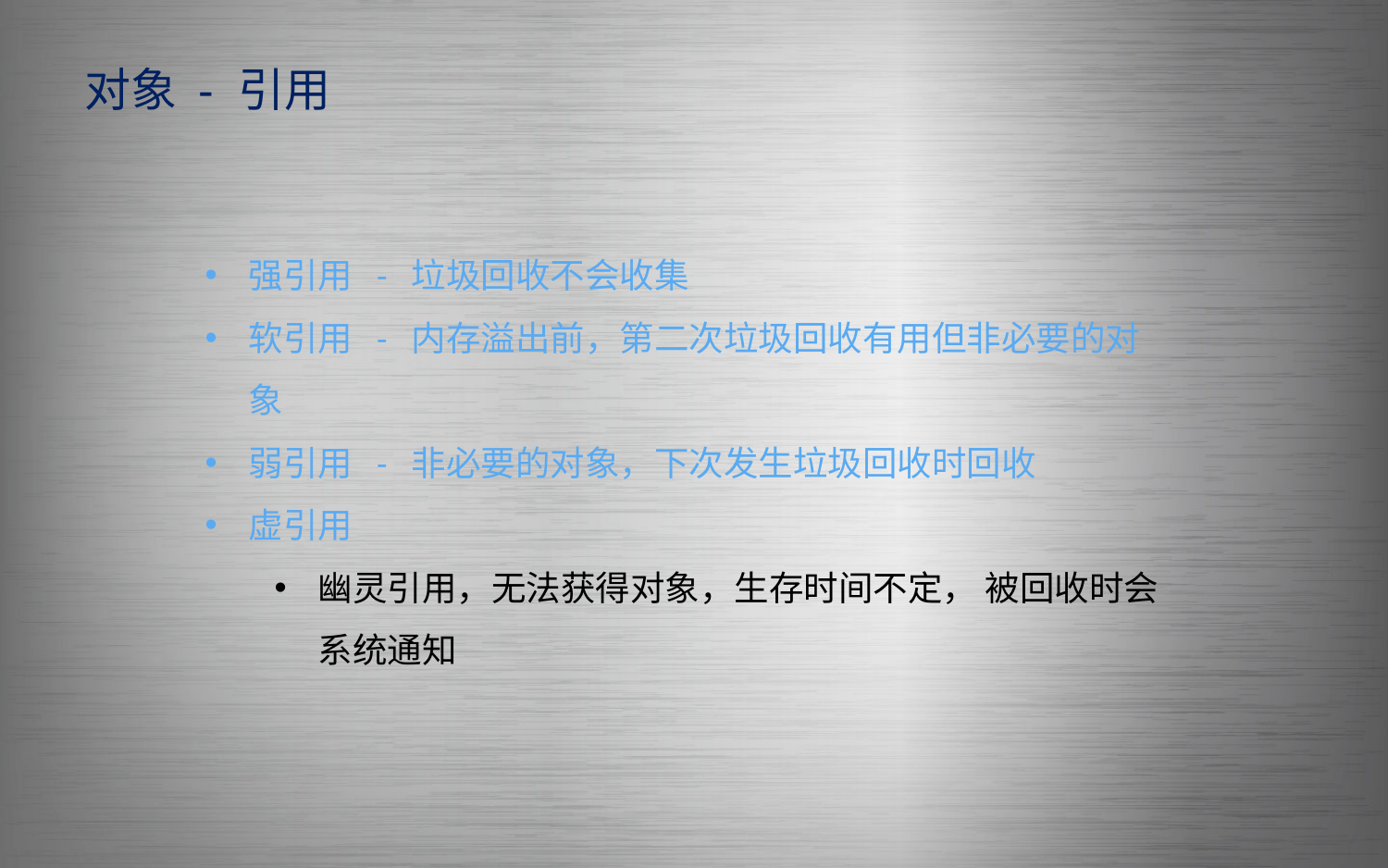

对象 - 引用
强引用  -  垃圾回收不会收集
软引用  -  内存溢出前，第二次垃圾回收有用但非必要的对象
弱引用  -  非必要的对象，下次发生垃圾回收时回收
虚引用
幽灵引用，无法获得对象，生存时间不定， 被回收时会系统通知